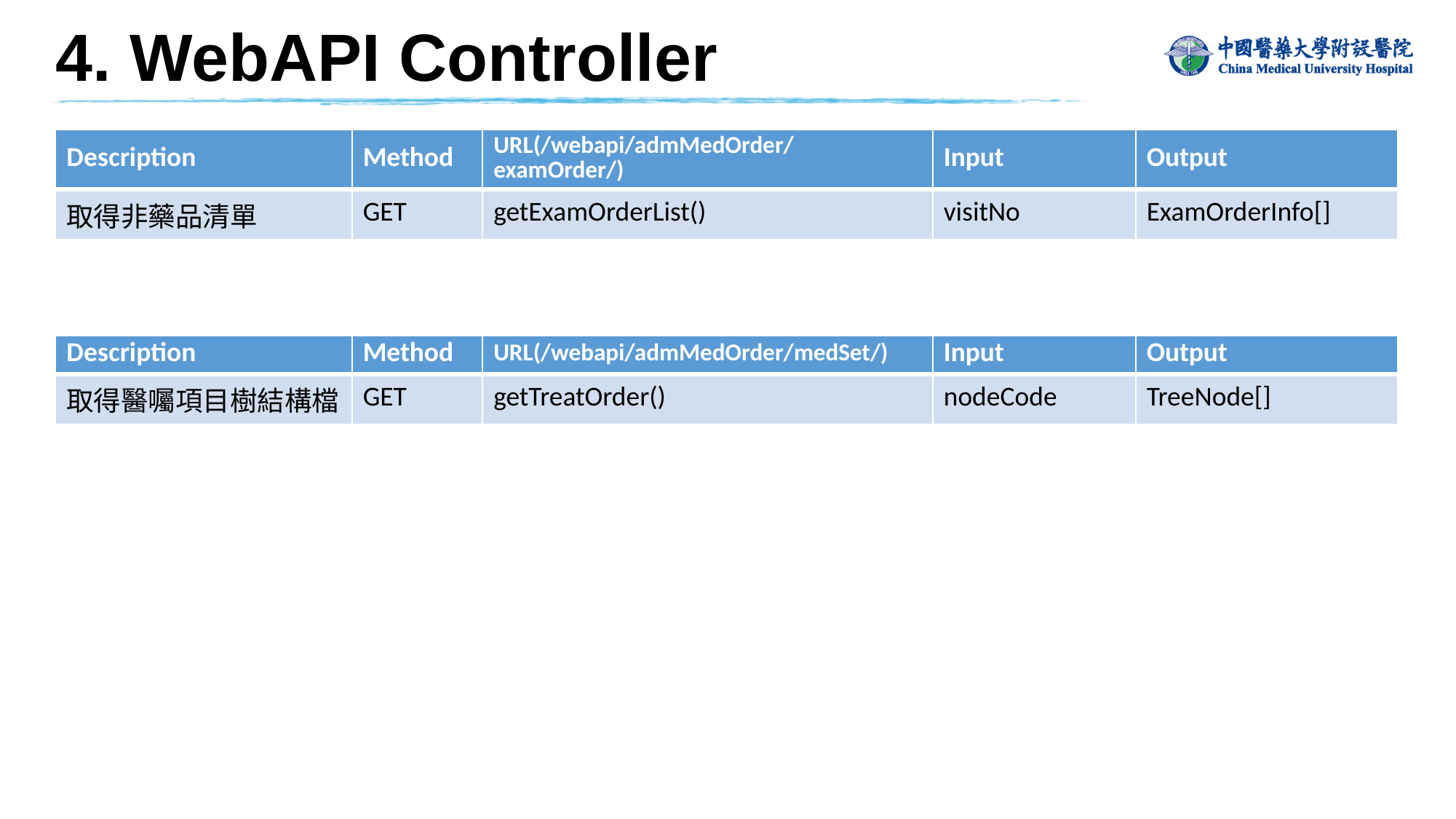

4. WebAPI Controller
| Description | Method | URL(/webapi/admMedOrder/examOrder/) | Input | Output |
| --- | --- | --- | --- | --- |
| 取得非藥品清單 | GET | getExamOrderList() | visitNo | ExamOrderInfo[] |
| Description | Method | URL(/webapi/admMedOrder/medSet/) | Input | Output |
| --- | --- | --- | --- | --- |
| 取得醫囑項目樹結構檔 | GET | getTreatOrder() | nodeCode | TreeNode[] |